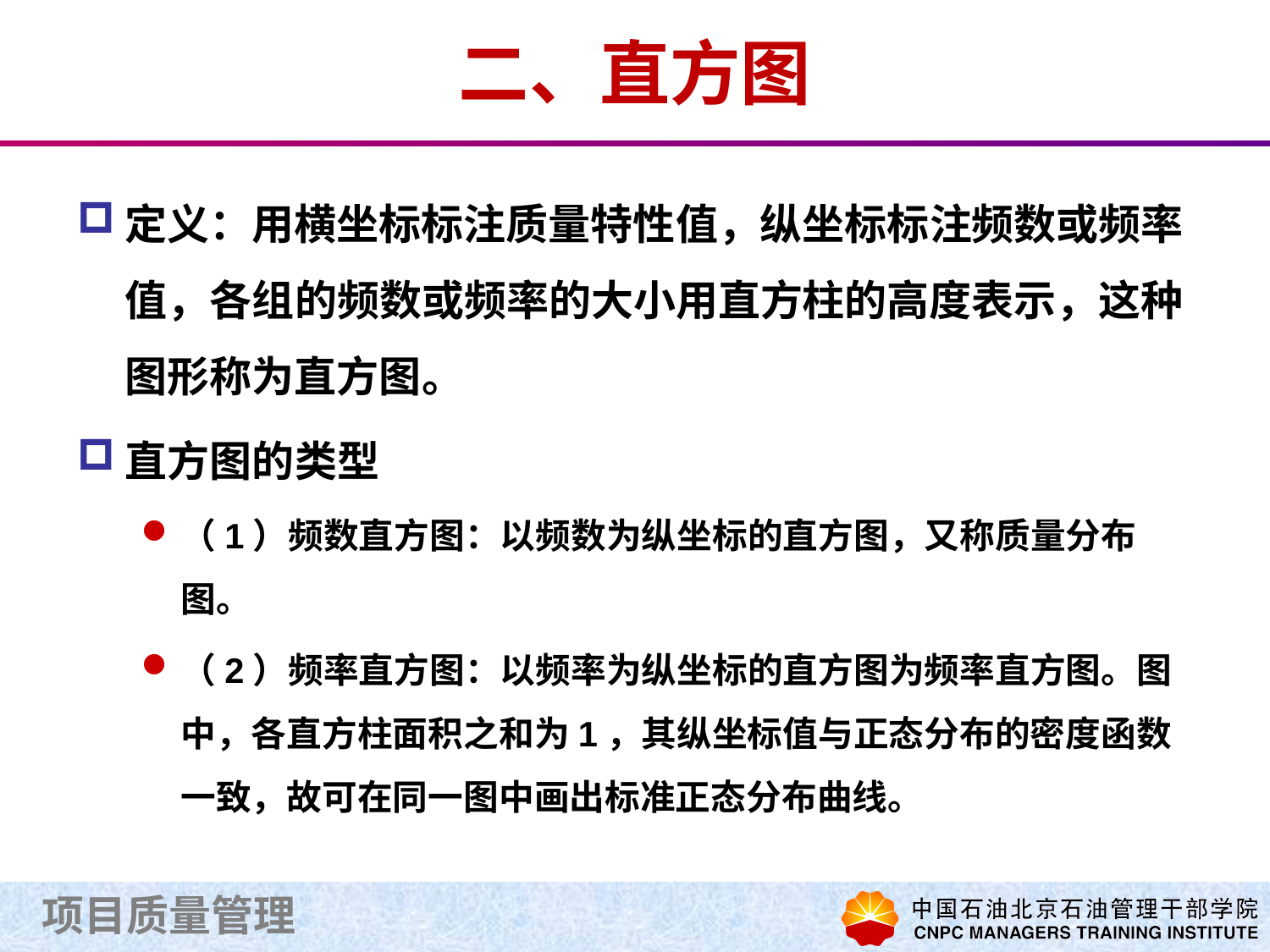

# 二、直方图
定义：用横坐标标注质量特性值，纵坐标标注频数或频率值，各组的频数或频率的大小用直方柱的高度表示，这种图形称为直方图。
直方图的类型
（1）频数直方图：以频数为纵坐标的直方图，又称质量分布图。
（2）频率直方图：以频率为纵坐标的直方图为频率直方图。图中，各直方柱面积之和为1，其纵坐标值与正态分布的密度函数一致，故可在同一图中画出标准正态分布曲线。